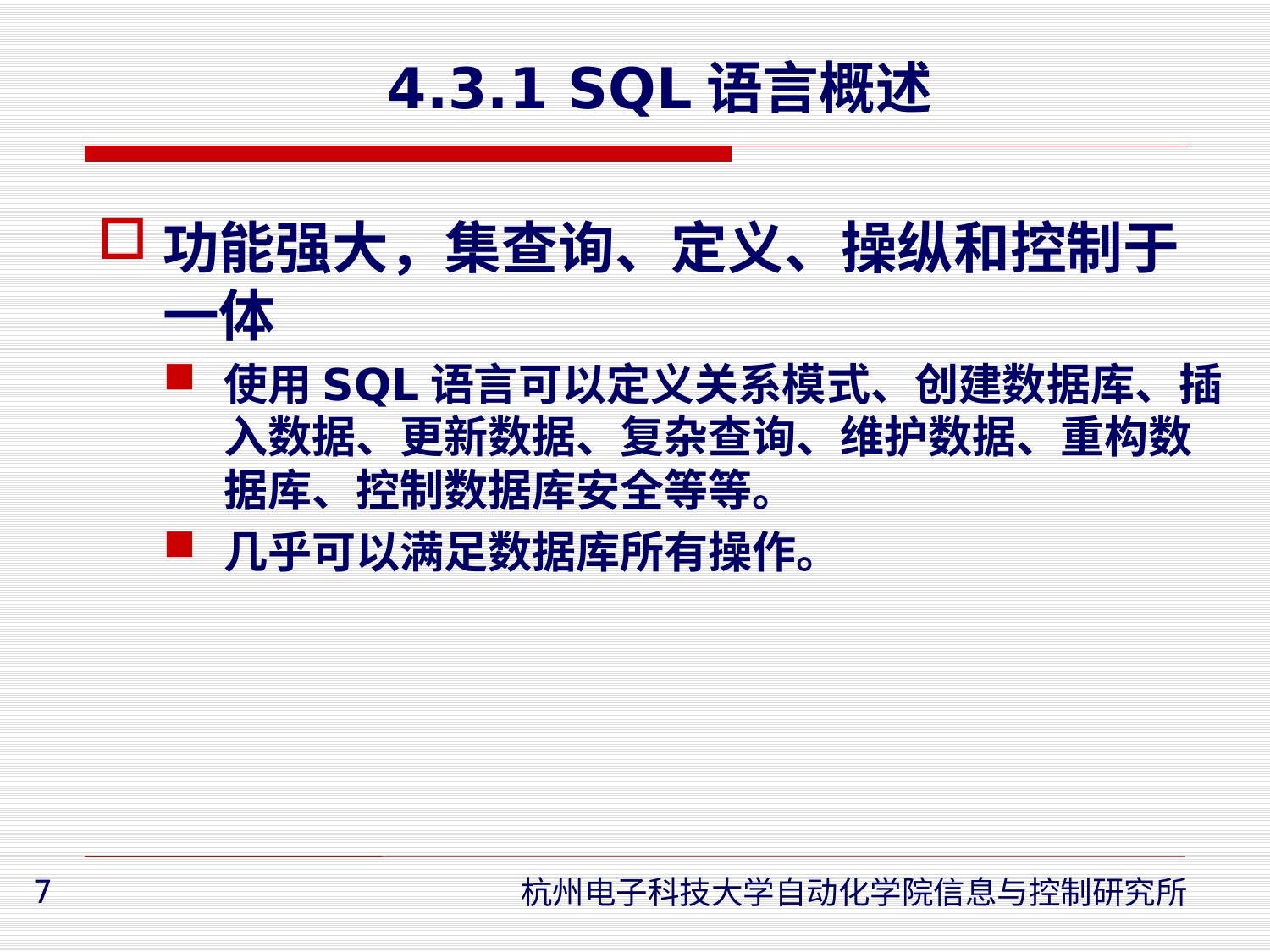

4.3.1 SQL语言概述
功能强大，集查询、定义、操纵和控制于一体
使用SQL语言可以定义关系模式、创建数据库、插入数据、更新数据、复杂查询、维护数据、重构数据库、控制数据库安全等等。
几乎可以满足数据库所有操作。